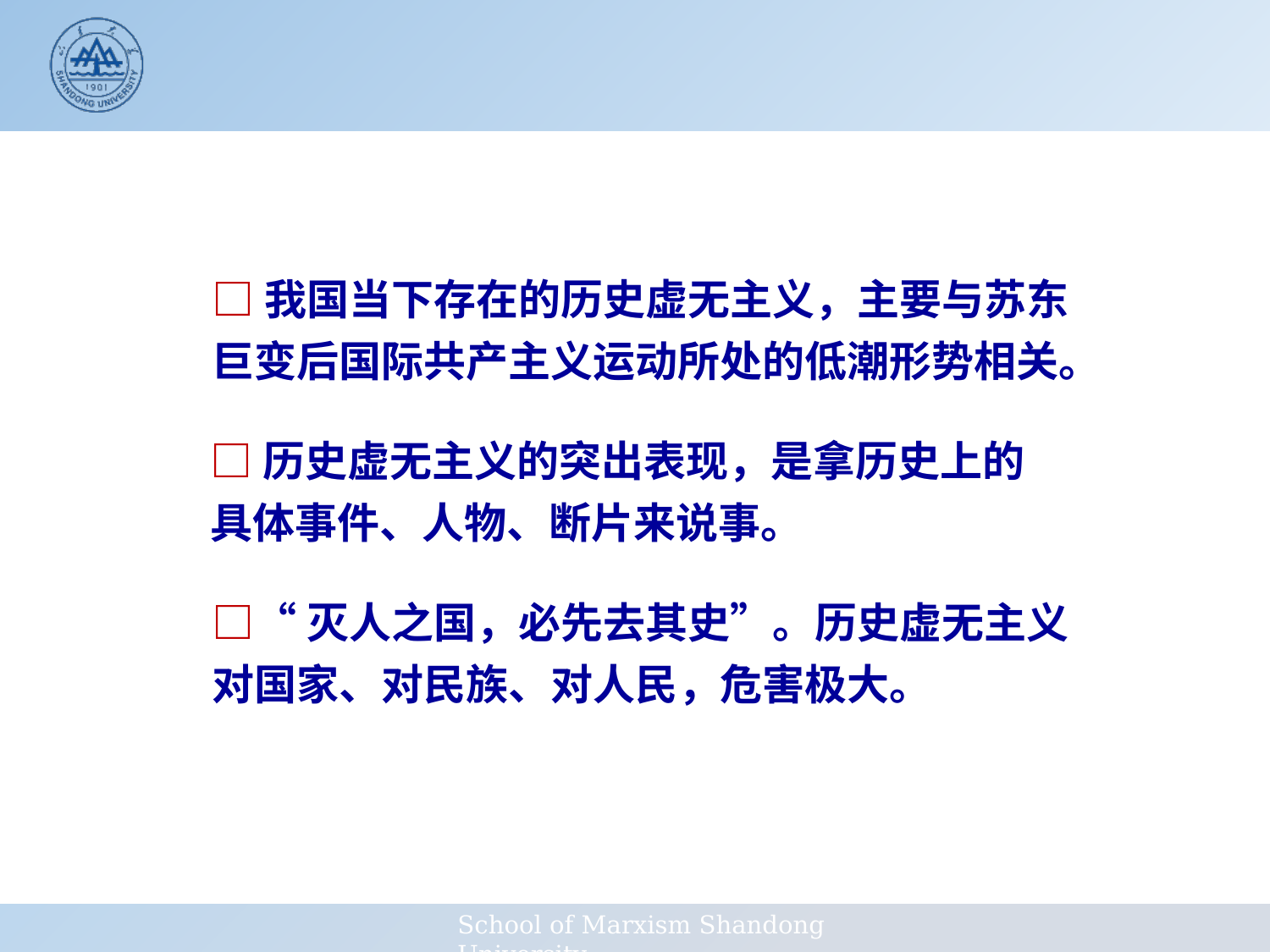

□我国当下存在的历史虚无主义，主要与苏东巨变后国际共产主义运动所处的低潮形势相关。
□历史虚无主义的突出表现，是拿历史上的具体事件、人物、断片来说事。
□“灭人之国，必先去其史”。历史虚无主义对国家、对民族、对人民，危害极大。